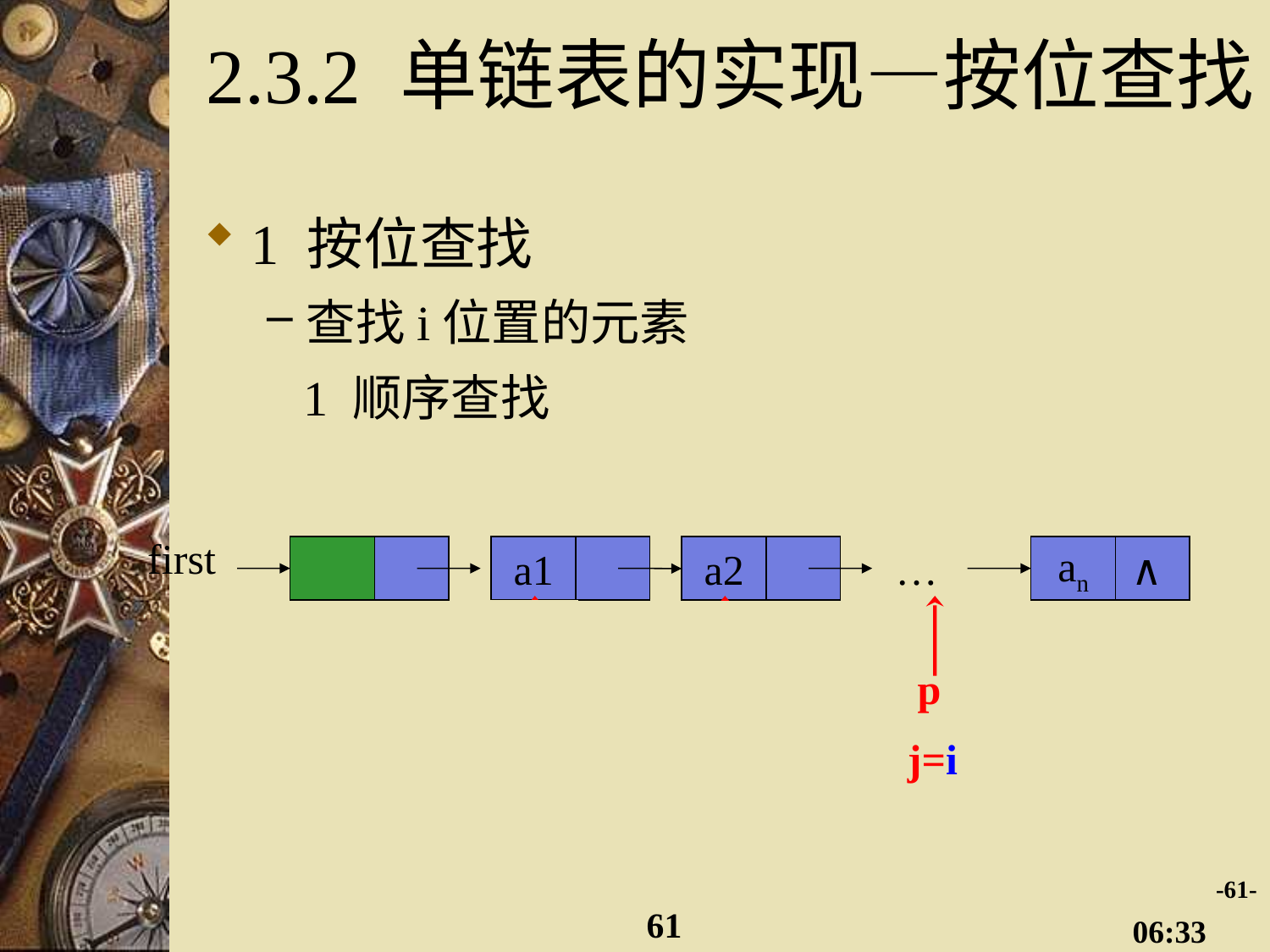

# 2.3.2 单链表的实现—按位查找
1 按位查找
查找i位置的元素
   1 顺序查找
first

a1

a2

…
an
∧

p
j=1

p
j=2

p
j=i

-61-